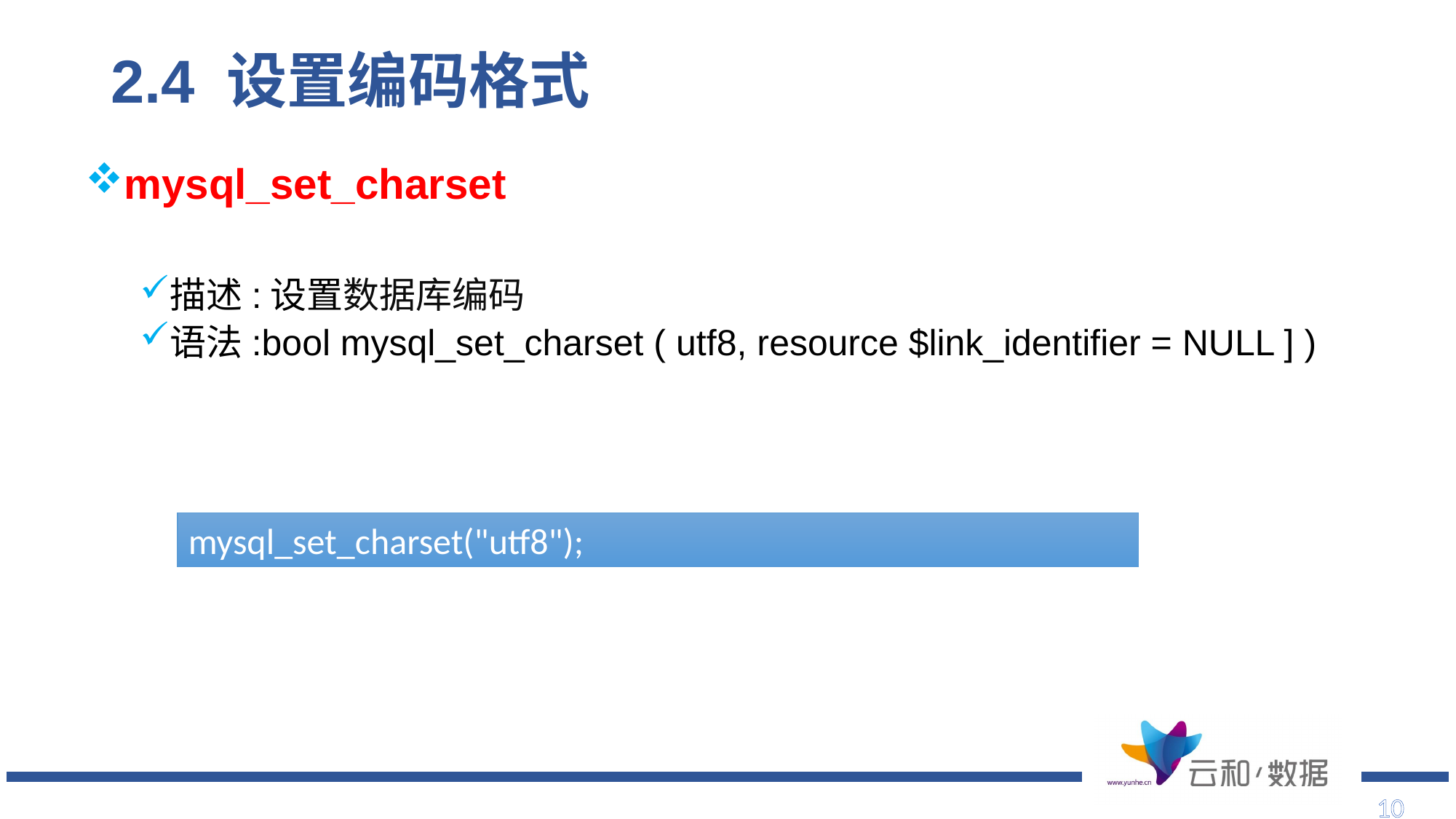

# 2.4 设置编码格式
mysql_set_charset

描述:设置数据库编码
语法:bool mysql_set_charset ( utf8, resource $link_identifier = NULL ] )
mysql_set_charset("utf8");